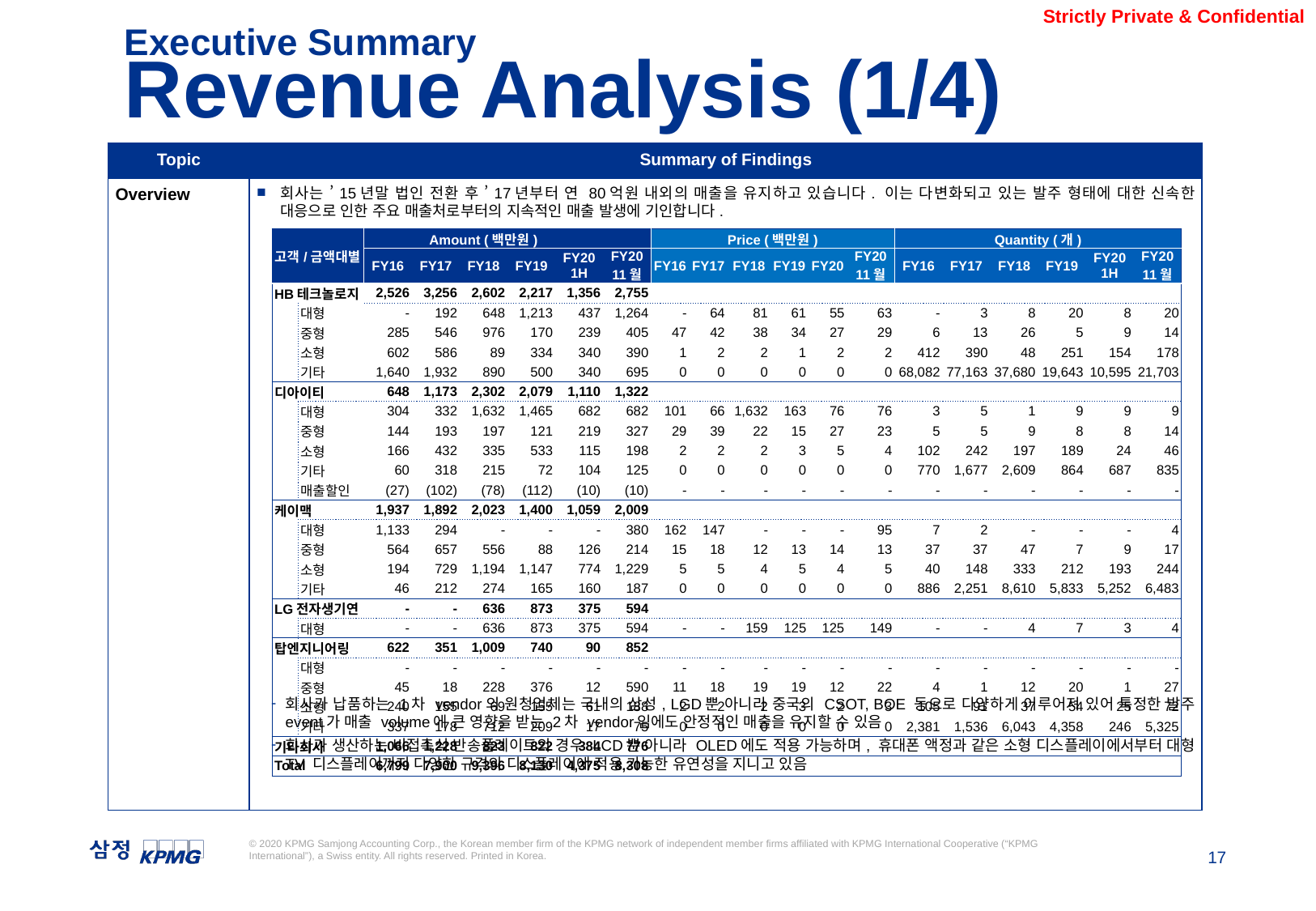

Executive Summary
Revenue Analysis (1/4)
| Topic | Summary of Findings |
| --- | --- |
| Overview | 회사는 ’15년말 법인 전환 후 ’17년부터 연 80억원 내외의 매출을 유지하고 있습니다. 이는 다변화되고 있는 발주 형태에 대한 신속한 대응으로 인한 주요 매출처로부터의 지속적인 매출 발생에 기인합니다. 회사가 납품하는 1차 vendor의 원청업체는 국내의 삼성, LGD뿐 아니라 중국의 CSOT, BOE 등으로 다양하게 이루어져 있어 특정한 발주 event가 매출 volume에 큰 영향을 받는 2차 vendor임에도 안정적인 매출을 유지할 수 있음 회사가 생산하는 비접촉식 반송플레이트의 경우 LCD뿐 아니라 OLED에도 적용 가능하며, 휴대폰 액정과 같은 소형 디스플레이에서부터 대형 TV 디스플레이까지 다양한 규격의 디스플레이에 적용 가능한 유연성을 지니고 있음 |
| 고객/금액대별 |  | Amount (백만원) |  |  |  |  |  | Price (백만원) |  |  |  |  |  | Quantity (개) |  |  |  |  |  |
| --- | --- | --- | --- | --- | --- | --- | --- | --- | --- | --- | --- | --- | --- | --- | --- | --- | --- | --- | --- |
|  |  | FY16 | FY17 | FY18 | FY19 | FY20 1H | FY20 11월 | FY16 | FY17 | FY18 | FY19 | FY20 | FY20 11월 | FY16 | FY17 | FY18 | FY19 | FY20 1H | FY20 11월 |
| HB테크놀로지 |  | 2,526 | 3,256 | 2,602 | 2,217 | 1,356 | 2,755 |  |  |  |  |  |  |  |  |  |  |  |  |
|  | 대형 | - | 192 | 648 | 1,213 | 437 | 1,264 | - | 64 | 81 | 61 | 55 | 63 | - | 3 | 8 | 20 | 8 | 20 |
|  | 중형 | 285 | 546 | 976 | 170 | 239 | 405 | 47 | 42 | 38 | 34 | 27 | 29 | 6 | 13 | 26 | 5 | 9 | 14 |
|  | 소형 | 602 | 586 | 89 | 334 | 340 | 390 | 1 | 2 | 2 | 1 | 2 | 2 | 412 | 390 | 48 | 251 | 154 | 178 |
|  | 기타 | 1,640 | 1,932 | 890 | 500 | 340 | 695 | 0 | 0 | 0 | 0 | 0 | 0 | 68,082 | 77,163 | 37,680 | 19,643 | 10,595 | 21,703 |
| 디아이티 |  | 648 | 1,173 | 2,302 | 2,079 | 1,110 | 1,322 |  |  |  |  |  |  |  |  |  |  |  |  |
|  | 대형 | 304 | 332 | 1,632 | 1,465 | 682 | 682 | 101 | 66 | 1,632 | 163 | 76 | 76 | 3 | 5 | 1 | 9 | 9 | 9 |
|  | 중형 | 144 | 193 | 197 | 121 | 219 | 327 | 29 | 39 | 22 | 15 | 27 | 23 | 5 | 5 | 9 | 8 | 8 | 14 |
|  | 소형 | 166 | 432 | 335 | 533 | 115 | 198 | 2 | 2 | 2 | 3 | 5 | 4 | 102 | 242 | 197 | 189 | 24 | 46 |
|  | 기타 | 60 | 318 | 215 | 72 | 104 | 125 | 0 | 0 | 0 | 0 | 0 | 0 | 770 | 1,677 | 2,609 | 864 | 687 | 835 |
|  | 매출할인 | (27) | (102) | (78) | (112) | (10) | (10) | - | - | - | - | - | - | - | - | - | - | - | - |
| 케이맥 |  | 1,937 | 1,892 | 2,023 | 1,400 | 1,059 | 2,009 |  |  |  |  |  |  |  |  |  |  |  |  |
|  | 대형 | 1,133 | 294 | - | - | - | 380 | 162 | 147 | - | - | - | 95 | 7 | 2 | - | - | - | 4 |
|  | 중형 | 564 | 657 | 556 | 88 | 126 | 214 | 15 | 18 | 12 | 13 | 14 | 13 | 37 | 37 | 47 | 7 | 9 | 17 |
|  | 소형 | 194 | 729 | 1,194 | 1,147 | 774 | 1,229 | 5 | 5 | 4 | 5 | 4 | 5 | 40 | 148 | 333 | 212 | 193 | 244 |
|  | 기타 | 46 | 212 | 274 | 165 | 160 | 187 | 0 | 0 | 0 | 0 | 0 | 0 | 886 | 2,251 | 8,610 | 5,833 | 5,252 | 6,483 |
| LG전자생기연 |  | - | - | 636 | 873 | 375 | 594 |  |  |  |  |  |  |  |  |  |  |  |  |
|  | 대형 | - | - | 636 | 873 | 375 | 594 | - | - | 159 | 125 | 125 | 149 | - | - | 4 | 7 | 3 | 4 |
| 탑엔지니어링 |  | 622 | 351 | 1,009 | 740 | 90 | 852 |  |  |  |  |  |  |  |  |  |  |  |  |
|  | 대형 | - | - | - | - | - | - | - | - | - | - | - | - | - | - | - | - | - | - |
|  | 중형 | 45 | 18 | 228 | 376 | 12 | 590 | 11 | 18 | 19 | 19 | 12 | 22 | 4 | 1 | 12 | 20 | 1 | 27 |
|  | 소형 | 240 | 155 | 69 | 155 | 61 | 188 | 2 | 2 | 2 | 3 | 2 | 3 | 105 | 91 | 37 | 54 | 25 | 72 |
|  | 기타 | 337 | 178 | 712 | 209 | 17 | 75 | 0 | 0 | 0 | 0 | 0 | 0 | 2,381 | 1,536 | 6,043 | 4,358 | 246 | 5,325 |
| 기타회사 |  | 1,066 | 1,228 | 823 | 822 | 384 | 776 |  |  |  |  |  |  |  |  |  |  |  |  |
| Total |  | 6,799 | 7,900 | 9,396 | 8,130 | 4,375 | 8,308 |  |  |  |  |  |  |  |  |  |  |  |  |